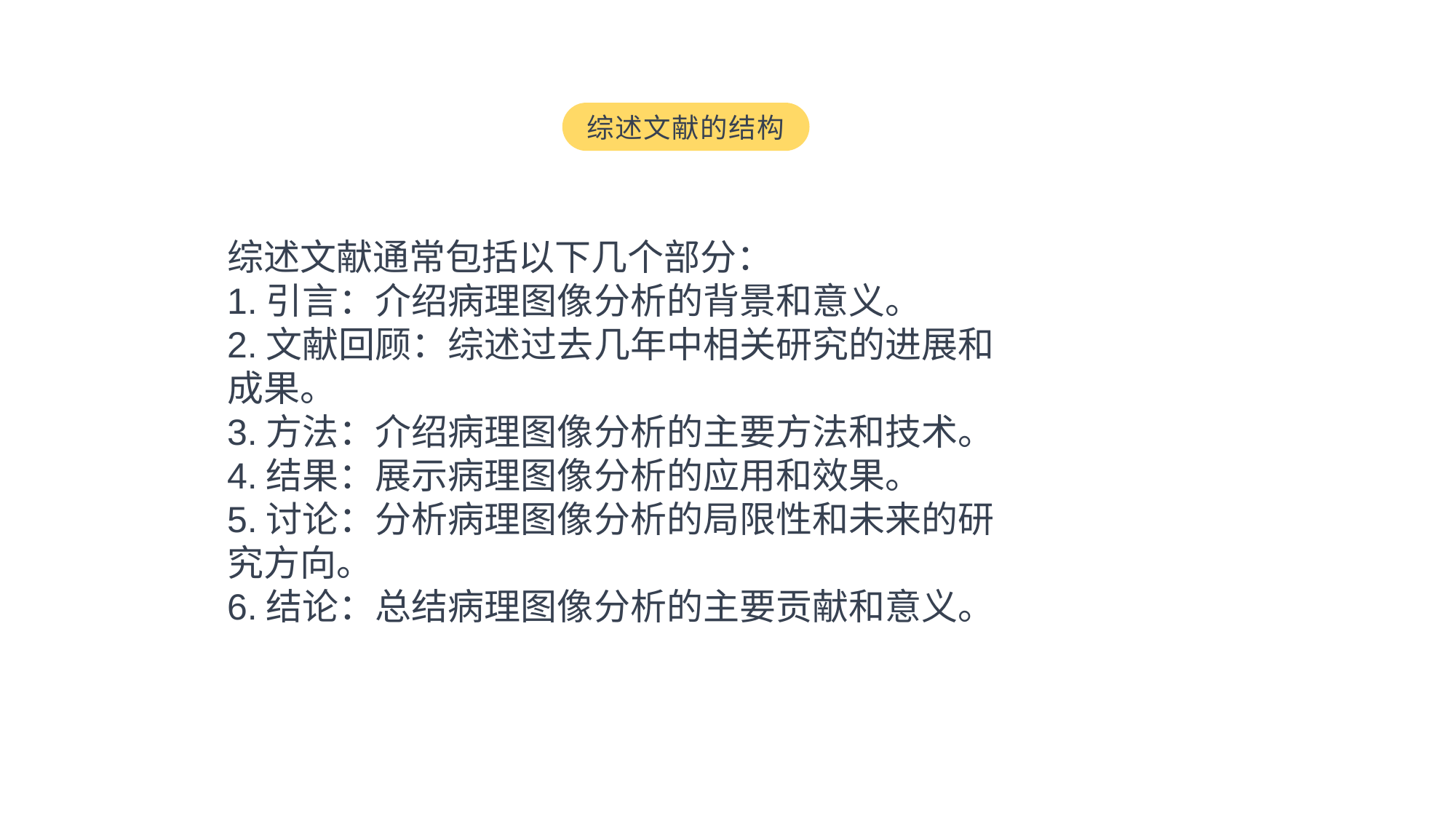

综述文献的结构
综述文献通常包括以下几个部分：
1.引言：介绍病理图像分析的背景和意义。
2.文献回顾：综述过去几年中相关研究的进展和成果。
3.方法：介绍病理图像分析的主要方法和技术。
4.结果：展示病理图像分析的应用和效果。
5.讨论：分析病理图像分析的局限性和未来的研究方向。
6.结论：总结病理图像分析的主要贡献和意义。